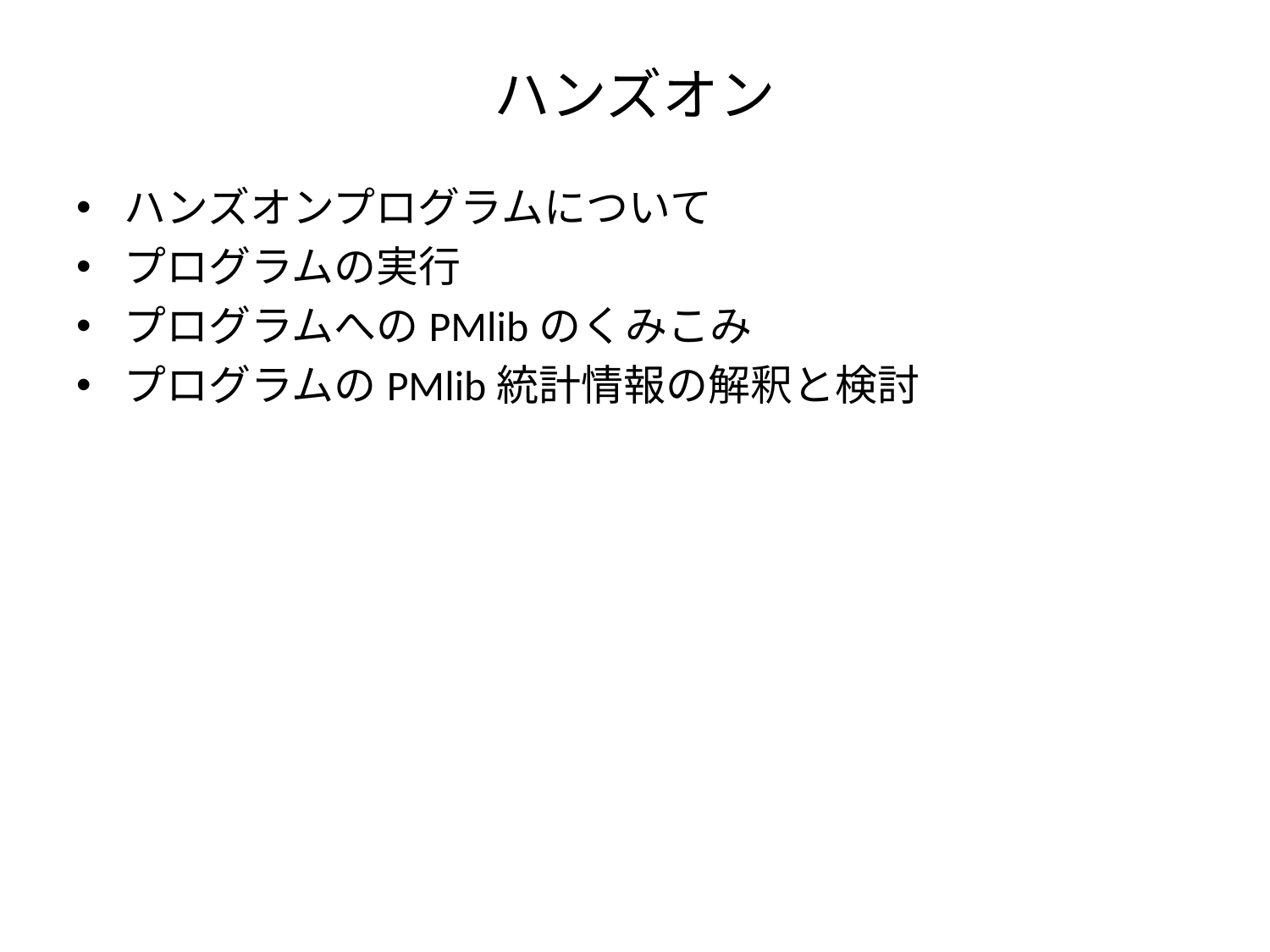

# ハンズオン
ハンズオンプログラムについて
プログラムの実行
プログラムへのPMlibのくみこみ
プログラムのPMlib統計情報の解釈と検討